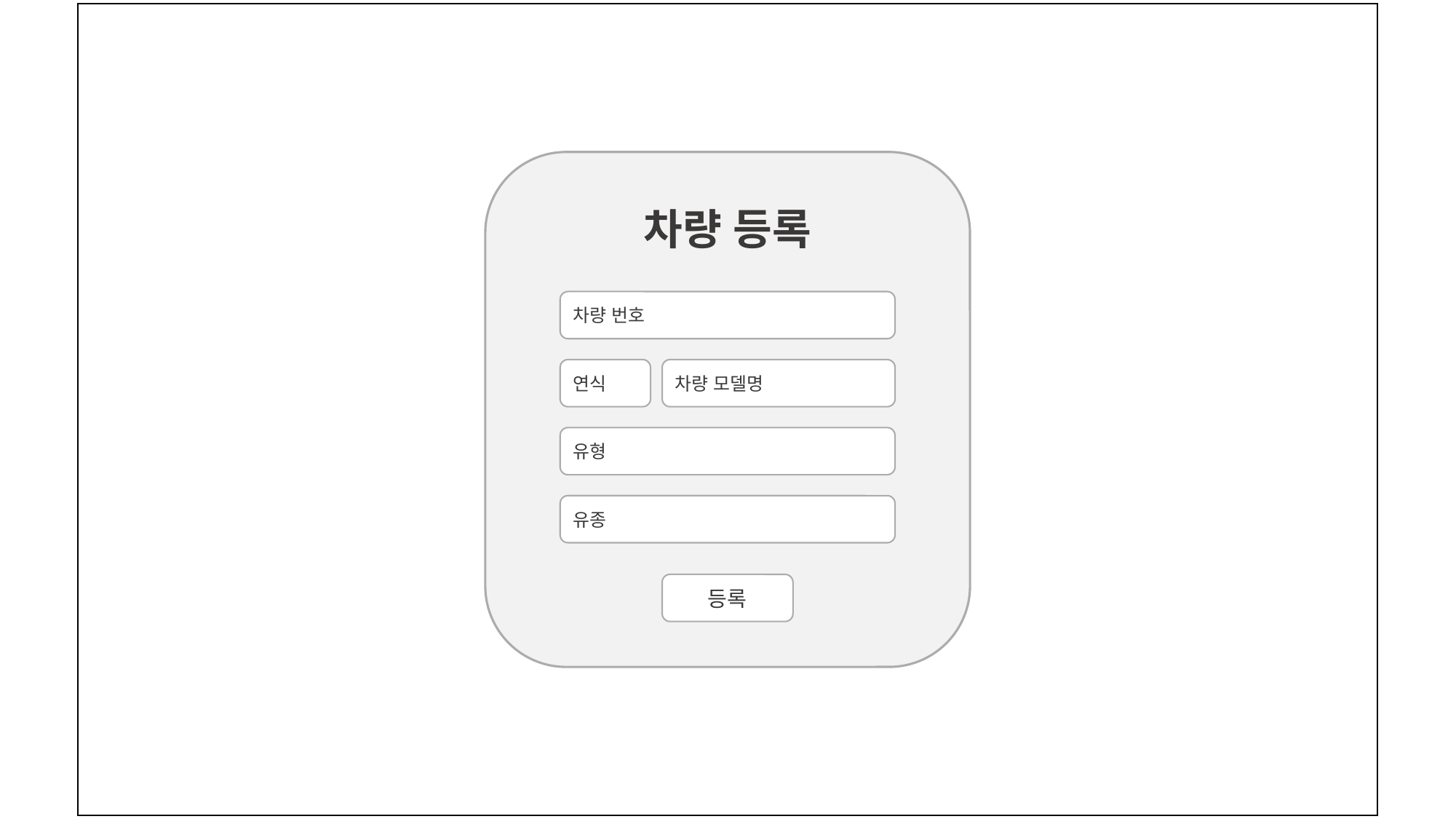

차량 등록
차량 번호
연식
차량 모델명
유형
유종
등록